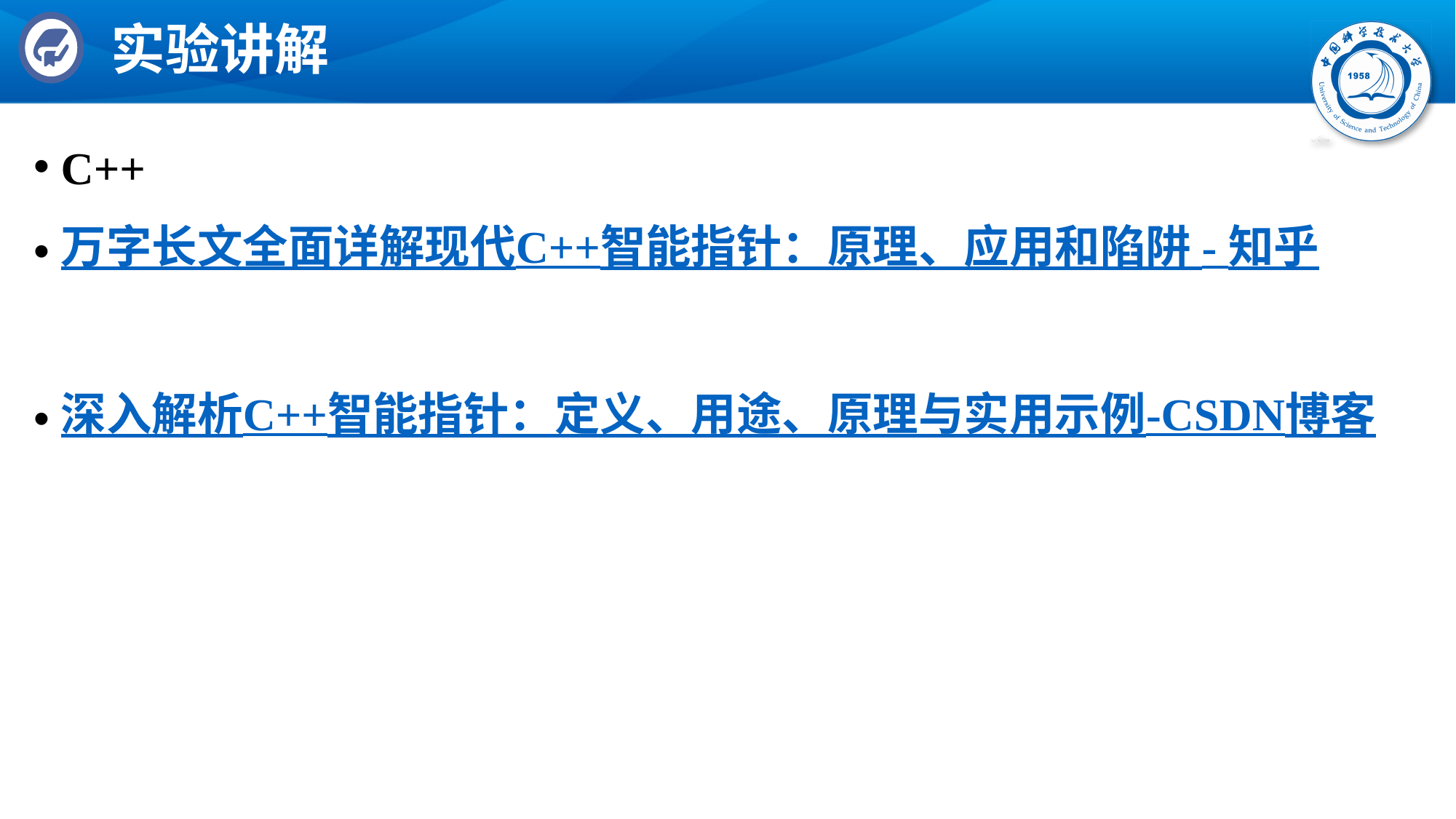

# 实验讲解
C++
万字长文全面详解现代C++智能指针：原理、应用和陷阱 - 知乎

深入解析C++智能指针：定义、用途、原理与实用示例-CSDN博客